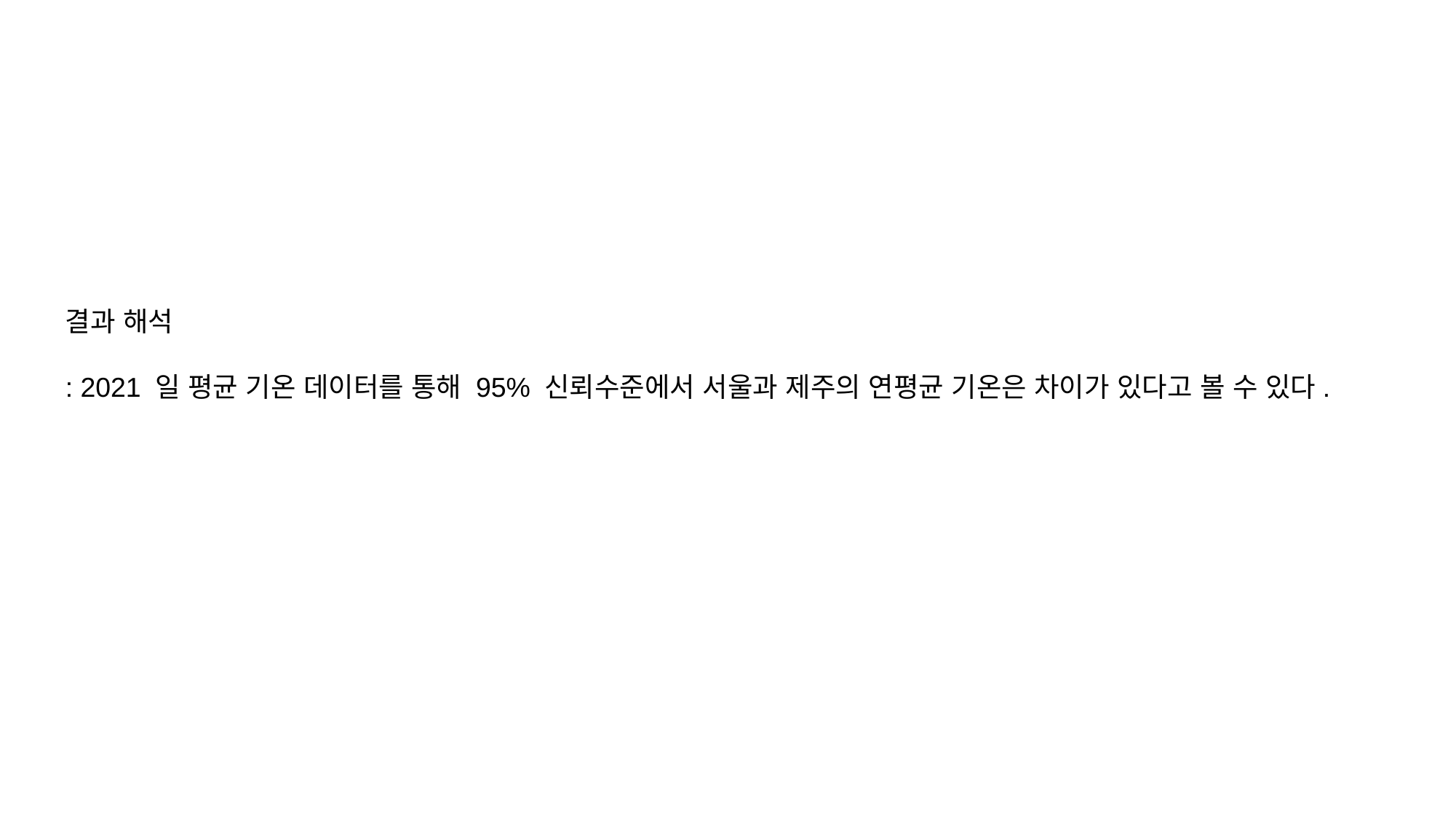

결과 해석

: 2021 일 평균 기온 데이터를 통해 95% 신뢰수준에서 서울과 제주의 연평균 기온은 차이가 있다고 볼 수 있다.